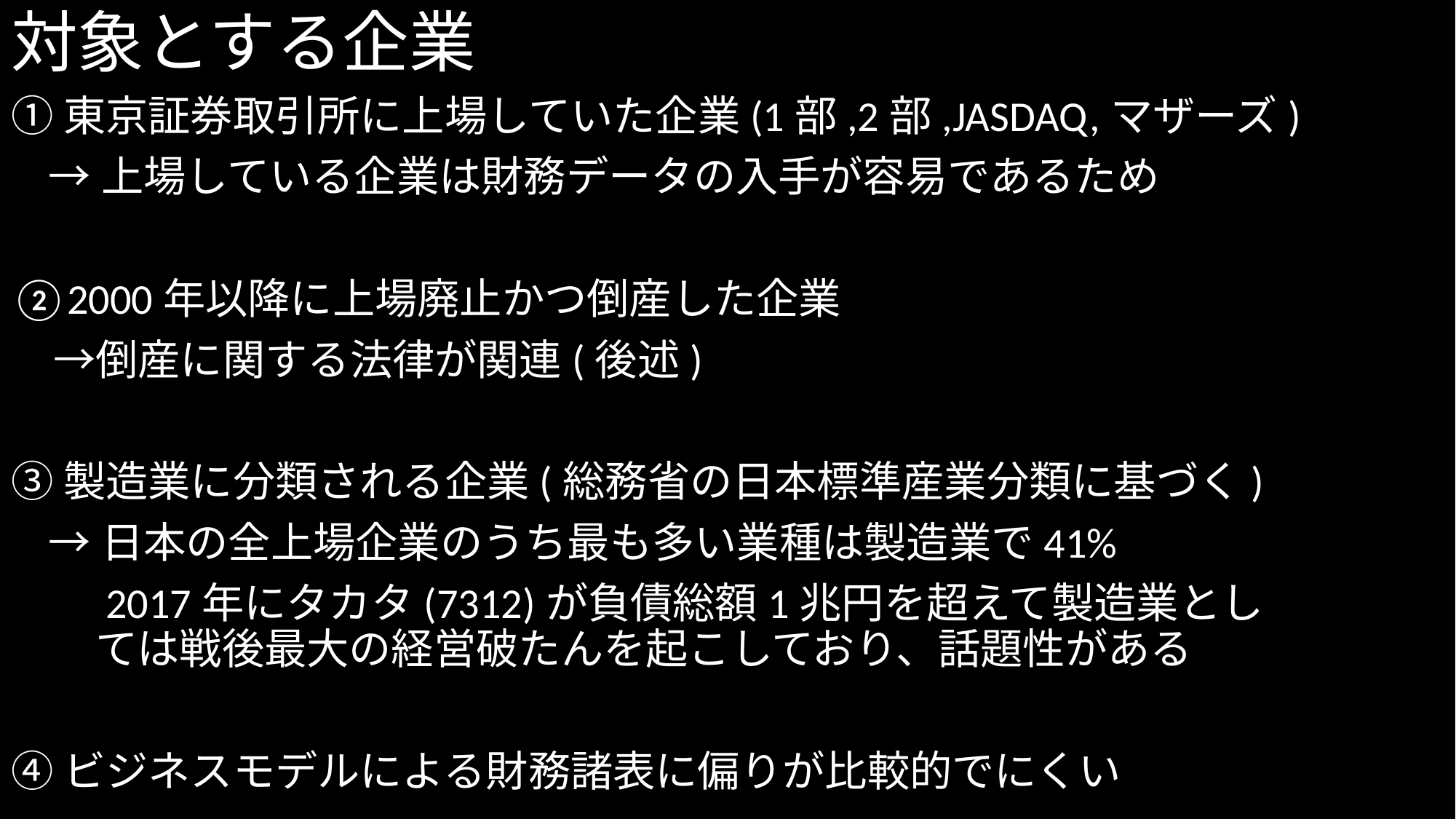

# 対象とする企業
①東京証券取引所に上場していた企業(1部,2部,JASDAQ,マザーズ)
    →上場している企業は財務データの入手が容易であるため

②2000年以降に上場廃止かつ倒産した企業
　→倒産に関する法律が関連(後述)

③製造業に分類される企業(総務省の日本標準産業分類に基づく)
    →日本の全上場企業のうち最も多い業種は製造業で41%
　　2017年にタカタ(7312)が負債総額1兆円を超えて製造業とし　　
　　ては戦後最大の経営破たんを起こしており、話題性がある

④ビジネスモデルによる財務諸表に偏りが比較的でにくい